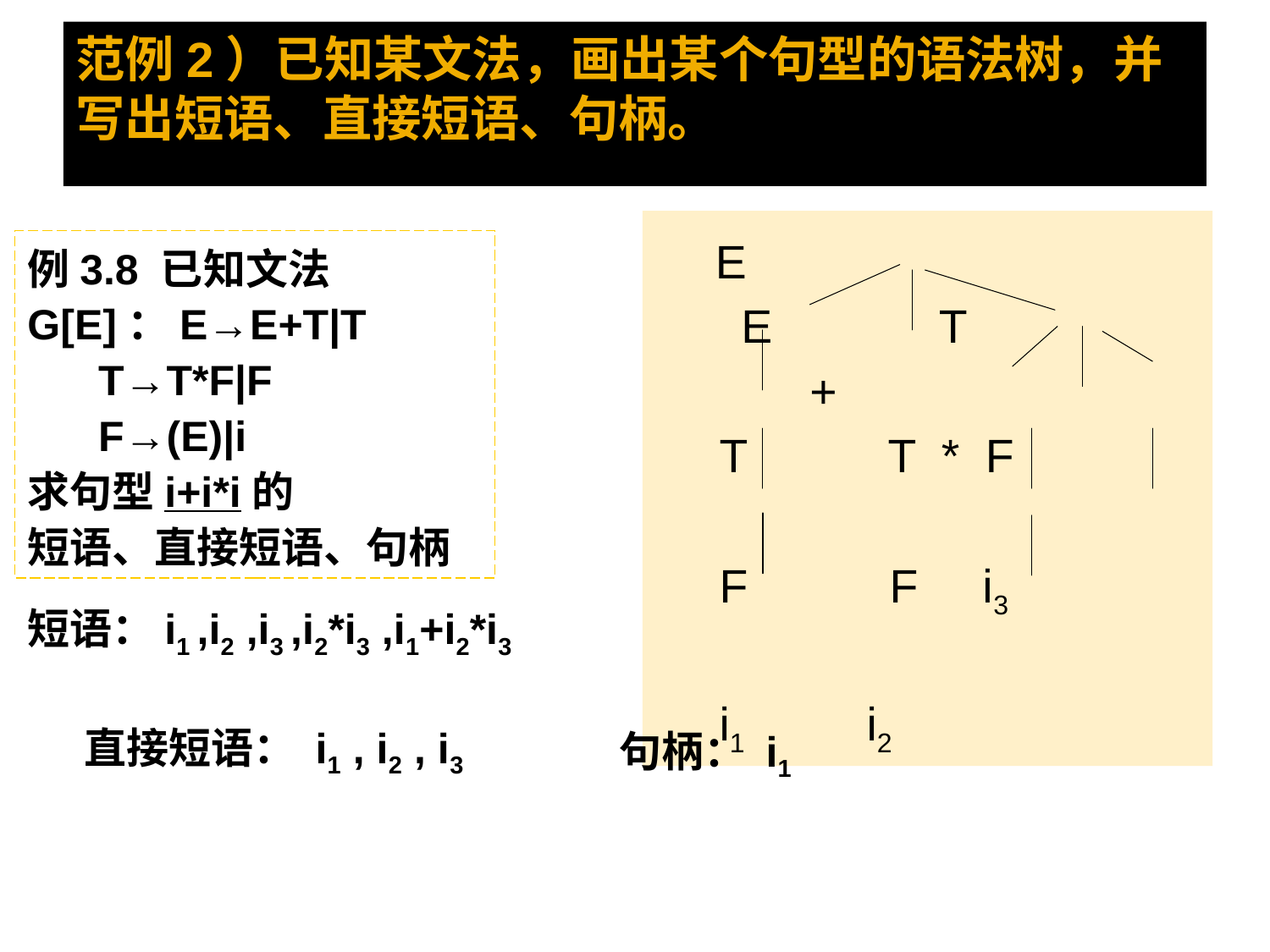

范例2）已知某文法，画出某个句型的语法树，并写出短语、直接短语、句柄。
			E
 	  E             T
           +
    T           T  *  F

    F           F     i3

    i1                i2

例3.8 已知文法
G[E]：E→E+T|T
      T→T*F|F
      F→(E)|i
求句型i+i*i的
短语、直接短语、句柄
短语：i1 ,i2 ,i3 ,i2*i3 ,i1+i2*i3
直接短语： i1 , i2 , i3
句柄： i1